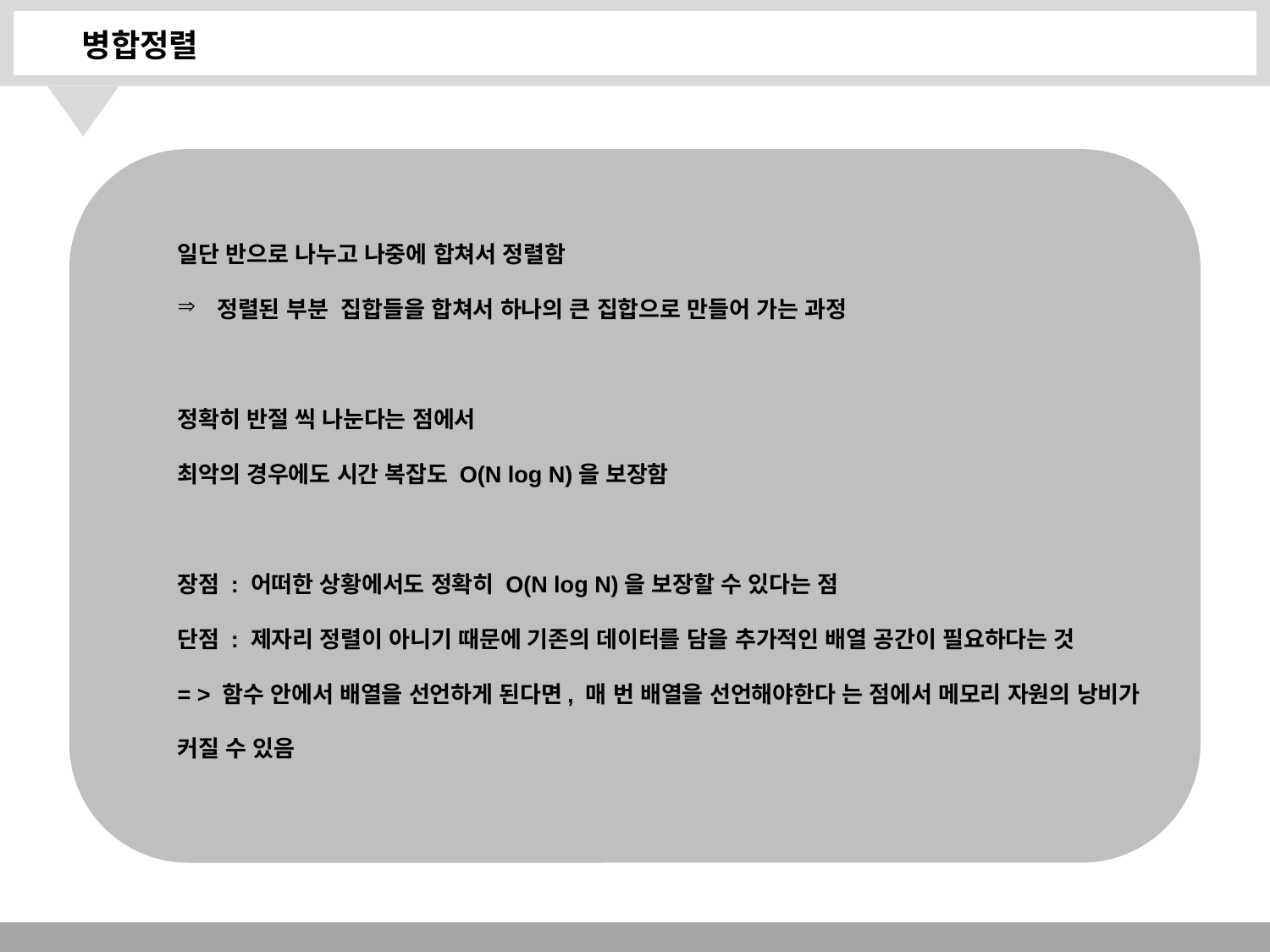

병합정렬

일단 반으로 나누고 나중에 합쳐서 정렬함
정렬된 부분  집합들을 합쳐서 하나의 큰 집합으로 만들어 가는 과정

정확히 반절 씩 나눈다는 점에서
최악의 경우에도 시간 복잡도 O(N log N)을 보장함

장점 : 어떠한 상황에서도 정확히 O(N log N)을 보장할 수 있다는 점
단점 : 제자리 정렬이 아니기 때문에 기존의 데이터를 담을 추가적인 배열 공간이 필요하다는 것
= > 함수 안에서 배열을 선언하게 된다면, 매 번 배열을 선언해야한다 는 점에서 메모리 자원의 낭비가 커질 수 있음